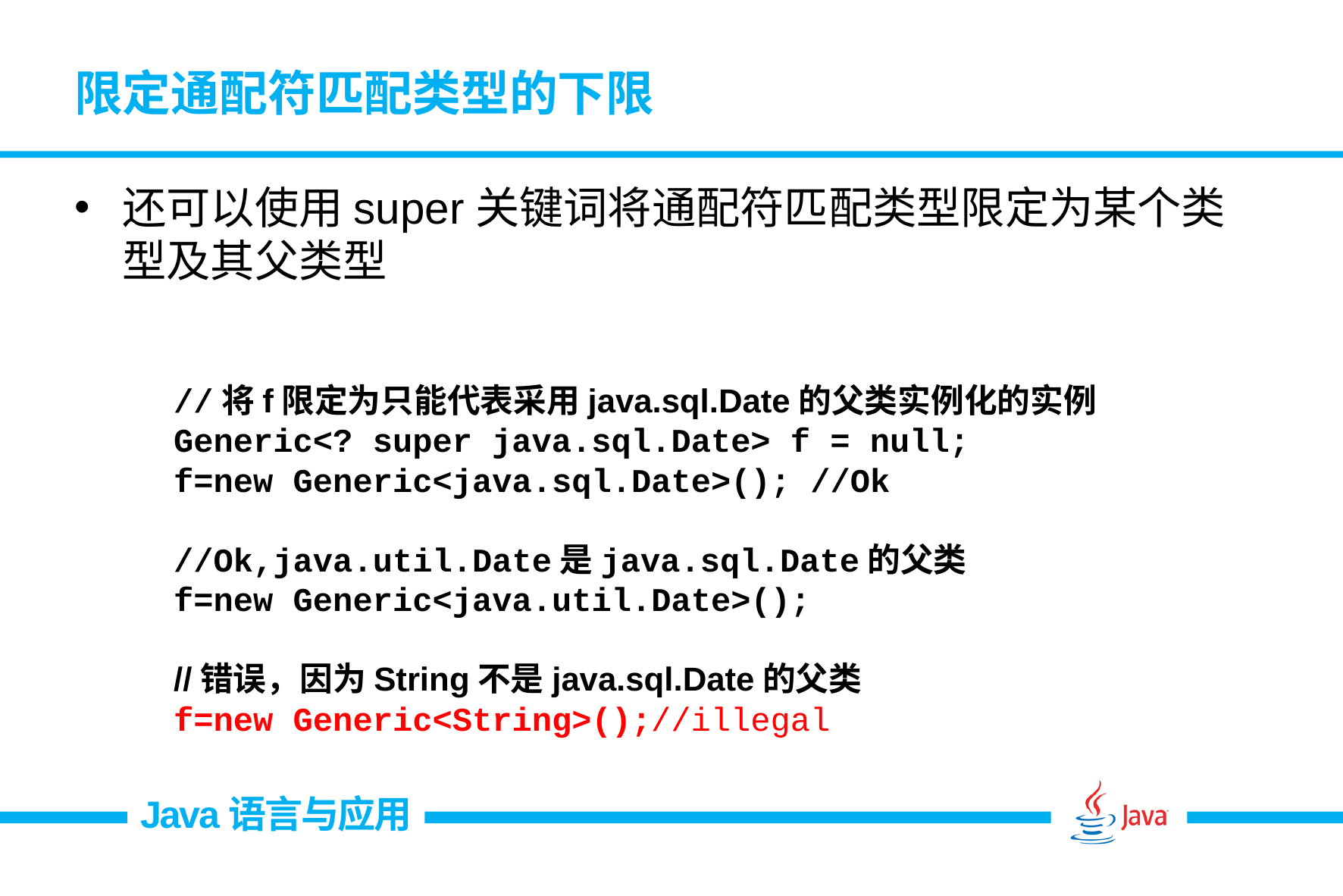

# 限定通配符匹配类型的下限
还可以使用super关键词将通配符匹配类型限定为某个类型及其父类型
//将f限定为只能代表采用java.sql.Date的父类实例化的实例
Generic<? super java.sql.Date> f = null;
f=new Generic<java.sql.Date>(); //Ok

//Ok,java.util.Date是java.sql.Date的父类
f=new Generic<java.util.Date>();

//错误，因为String不是java.sql.Date的父类
f=new Generic<String>();//illegal